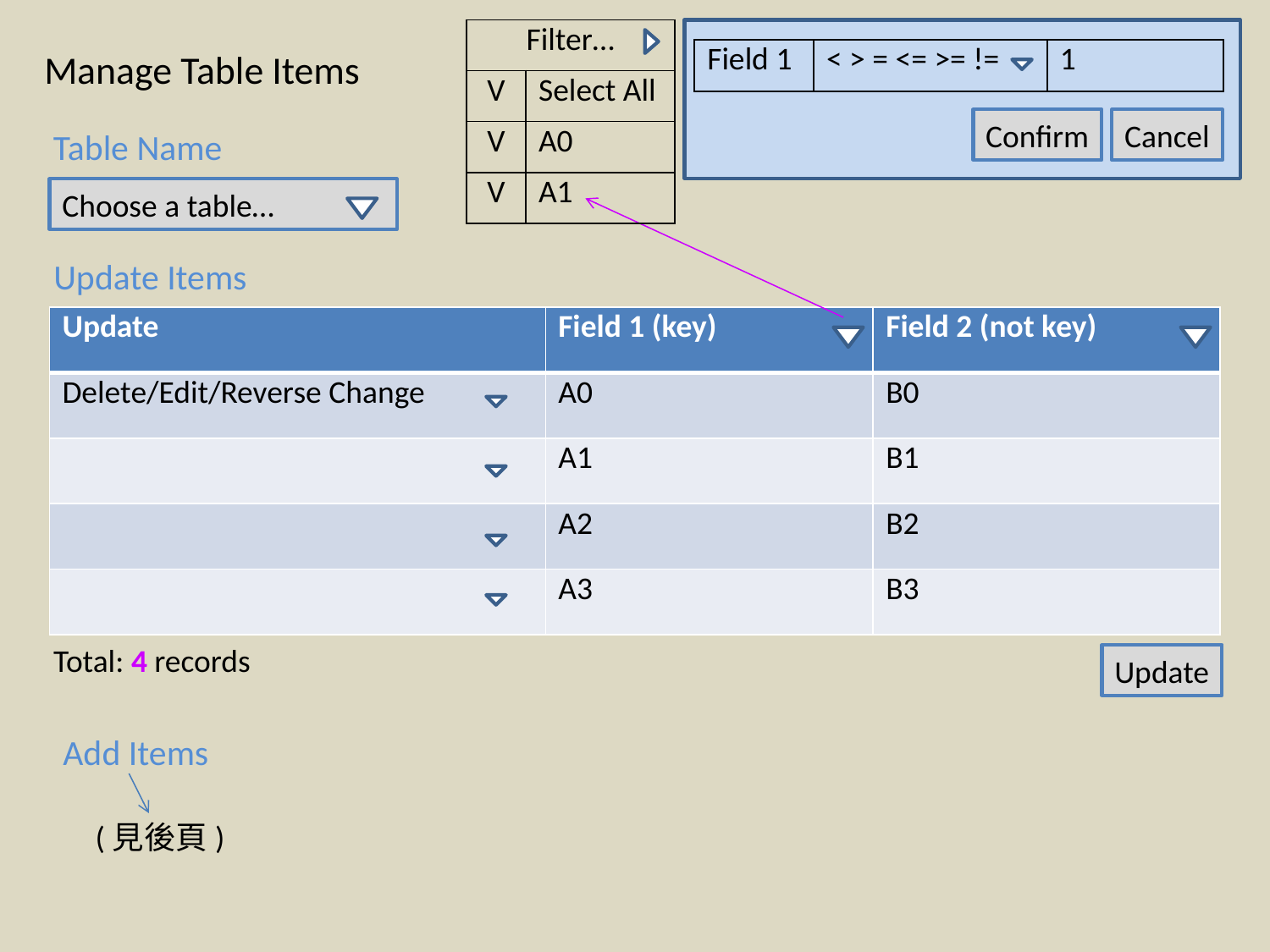

| Filter… |  |
| --- | --- |
| V | Select All |
| V | A0 |
| V | A1 |

Manage Table Items
| Field 1 | < > = <= >= != | 1 |
| --- | --- | --- |

Confirm
Cancel
Table Name
Choose a table…

Update Items
| Update | Field 1 (key) | Field 2 (not key) |
| --- | --- | --- |
| Delete/Edit/Reverse Change | A0 | B0 |
|  | A1 | B1 |
|  | A2 | B2 |
|  | A3 | B3 |

Total: 4 records
Update
Add Items
(見後頁)